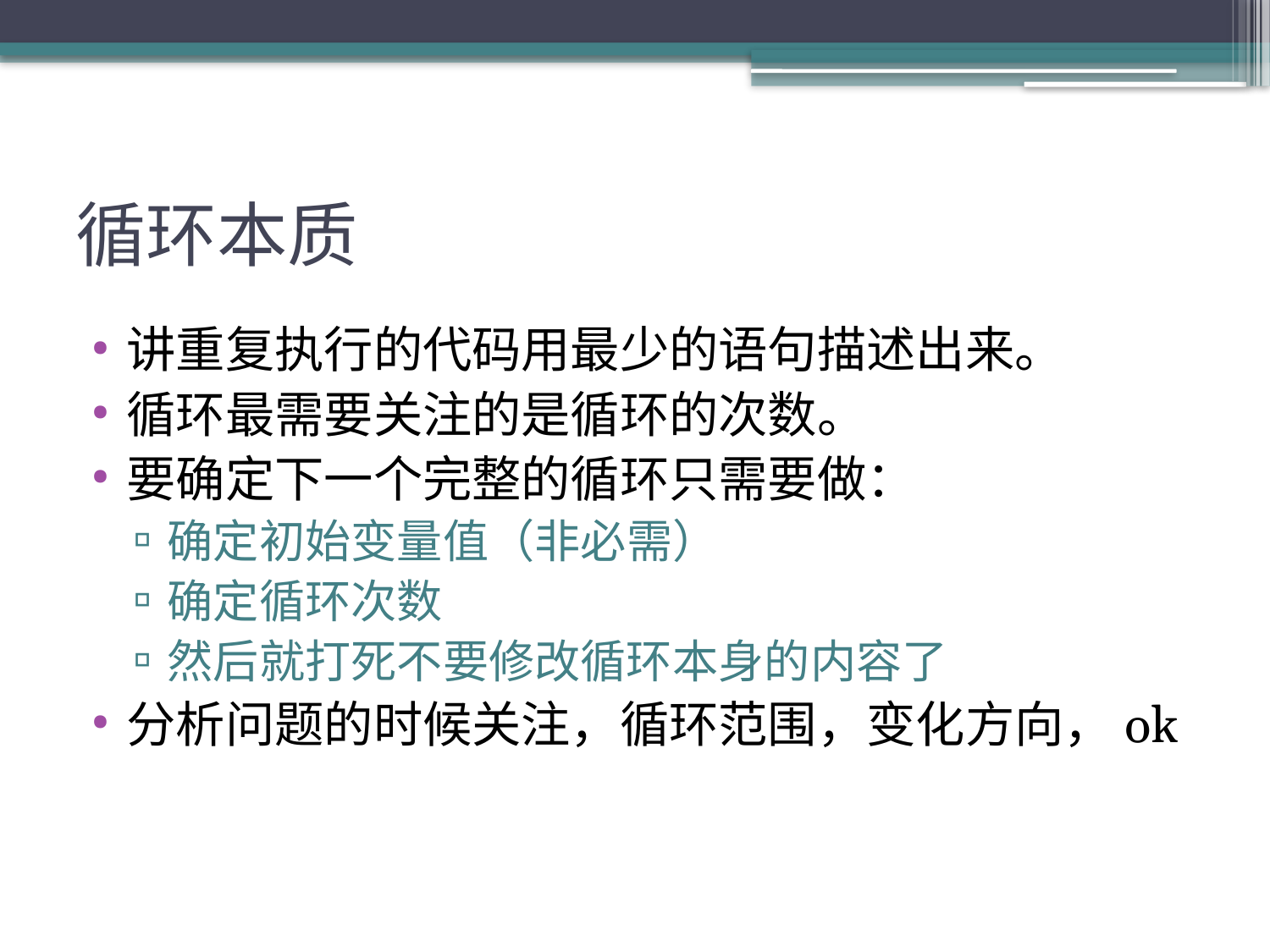

# 循环本质
讲重复执行的代码用最少的语句描述出来。
循环最需要关注的是循环的次数。
要确定下一个完整的循环只需要做：
确定初始变量值（非必需）
确定循环次数
然后就打死不要修改循环本身的内容了
分析问题的时候关注，循环范围，变化方向，ok